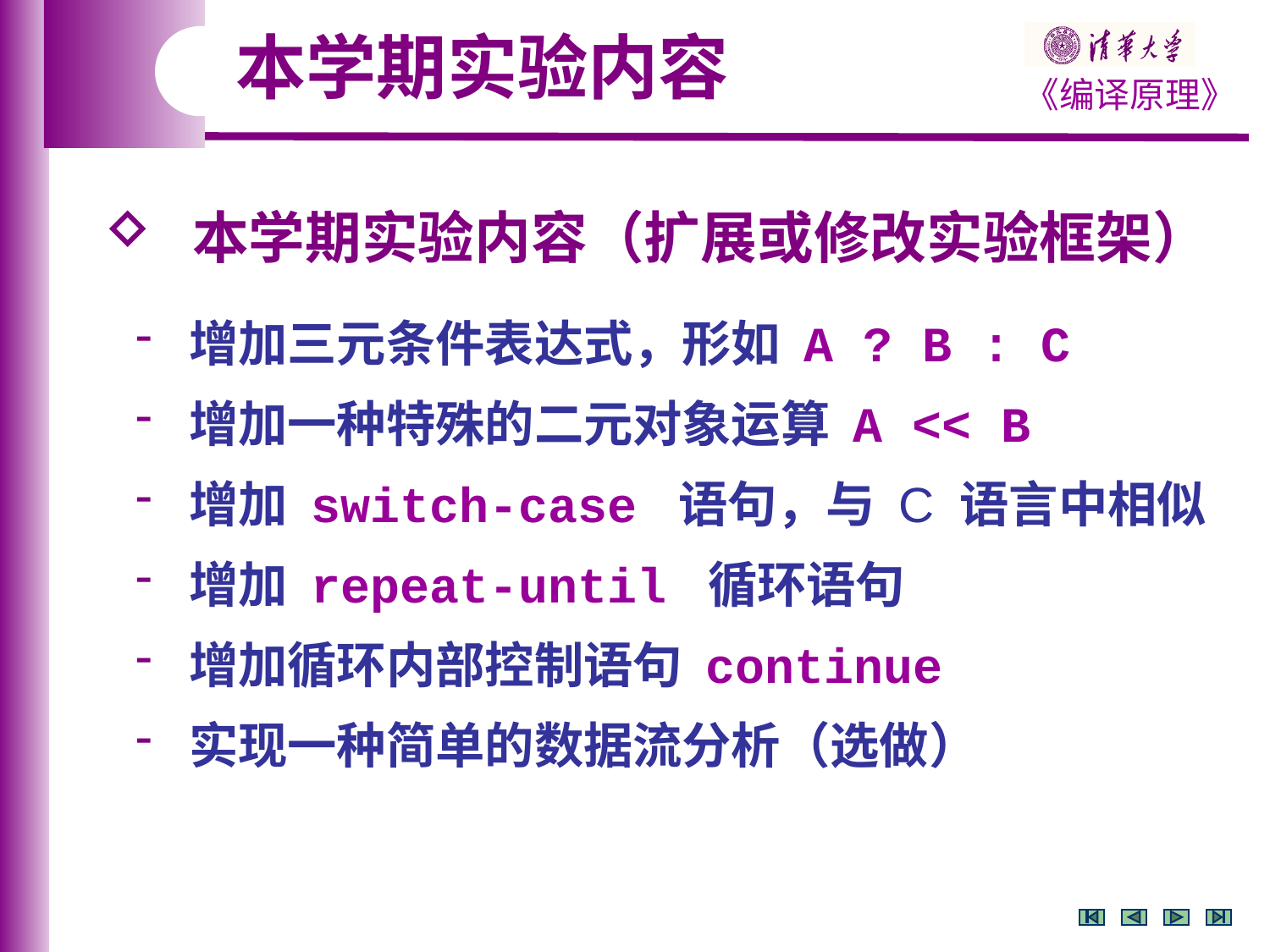

本学期实验内容
  本学期实验内容（扩展或修改实验框架）

 增加三元条件表达式，形如 A ? B : C

 增加一种特殊的二元对象运算 A << B

 增加 switch-case 语句，与 C 语言中相似

 增加 repeat-until 循环语句

 增加循环内部控制语句 continue

 实现一种简单的数据流分析（选做）